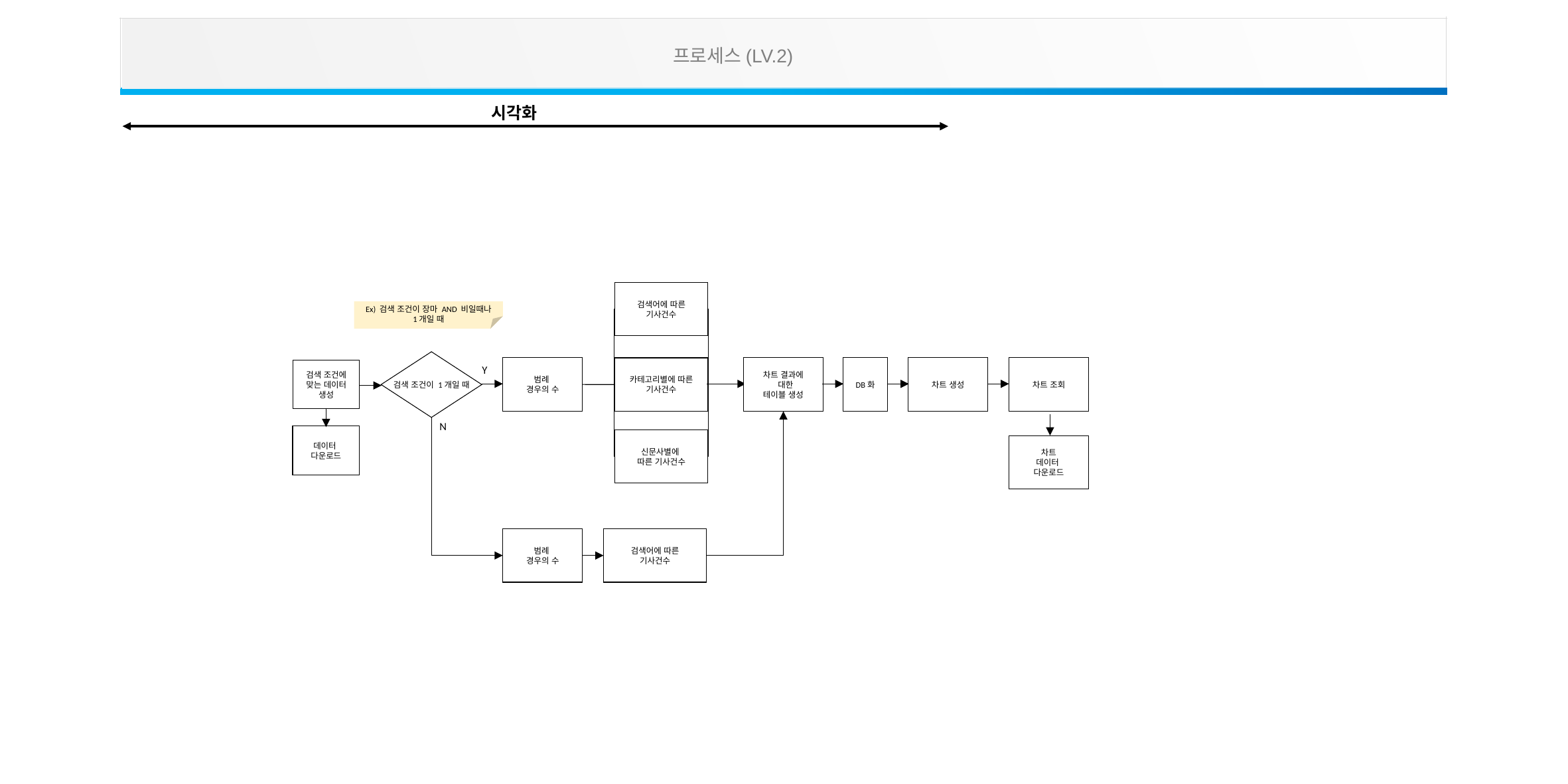

프로세스(LV.2)
시각화
검색어에 따른 기사건수

Ex) 검색 조건이 장마 AND 비일때나 1개일 때

범례
경우의 수
차트 결과에
 대한
테이블 생성
DB화
차트 생성
차트 조회
카테고리별에 따른 기사건수
Y
검색 조건에 맞는 데이터 생성
검색 조건이 1개일 때
N
데이터
다운로드
신문사별에
따른 기사건수
차트
데이터
다운로드
범례
경우의 수
검색어에 따른
기사건수